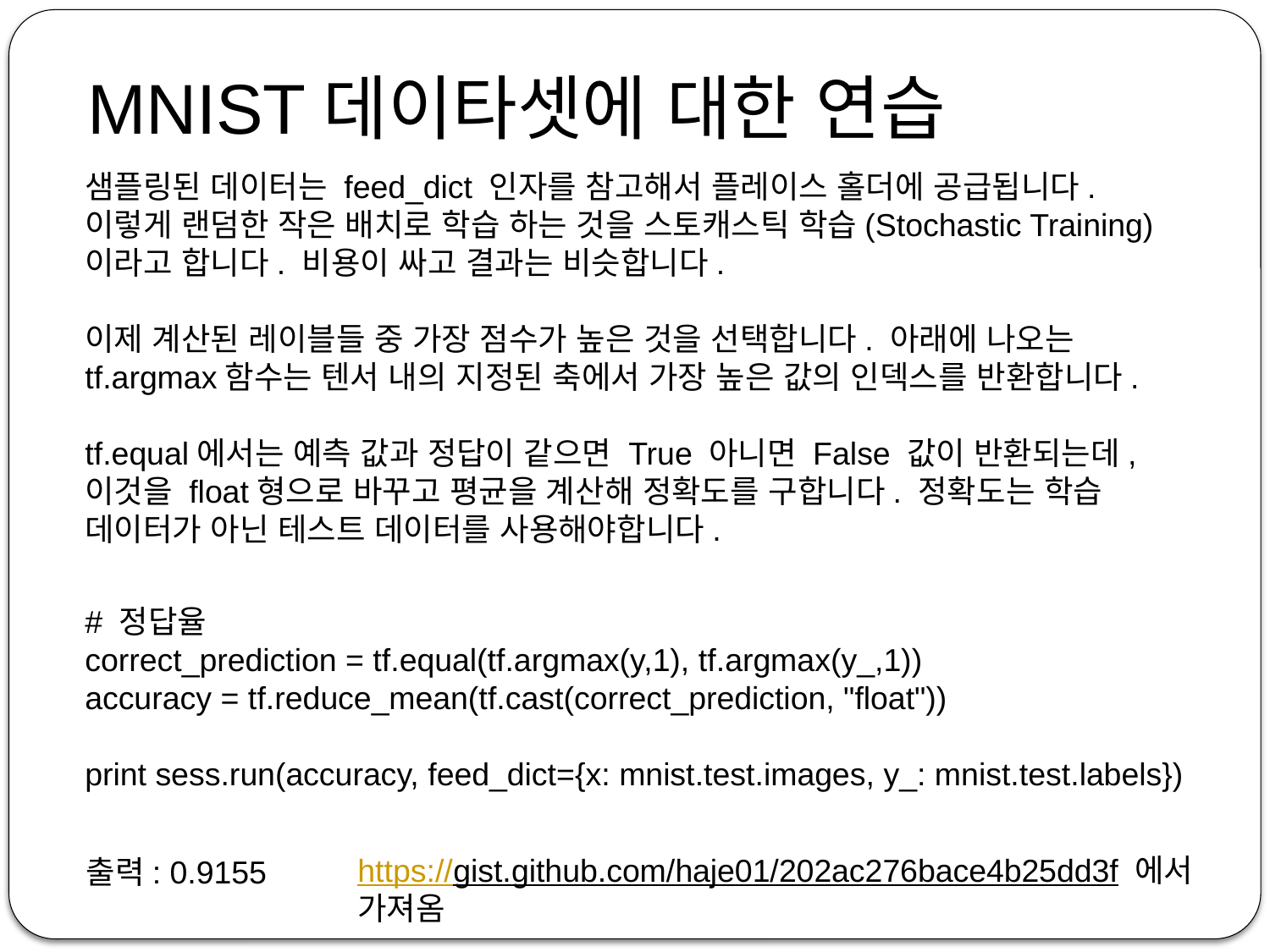

MNIST데이타셋에 대한 연습
샘플링된 데이터는 feed_dict 인자를 참고해서 플레이스 홀더에 공급됩니다. 이렇게 랜덤한 작은 배치로 학습 하는 것을 스토캐스틱 학습(Stochastic Training)이라고 합니다. 비용이 싸고 결과는 비슷합니다.

이제 계산된 레이블들 중 가장 점수가 높은 것을 선택합니다. 아래에 나오는 tf.argmax함수는 텐서 내의 지정된 축에서 가장 높은 값의 인덱스를 반환합니다.

tf.equal에서는 예측 값과 정답이 같으면 True 아니면 False 값이 반환되는데, 이것을 float형으로 바꾸고 평균을 계산해 정확도를 구합니다. 정확도는 학습 데이터가 아닌 테스트 데이터를 사용해야합니다.
# 정답율
correct_prediction = tf.equal(tf.argmax(y,1), tf.argmax(y_,1))
accuracy = tf.reduce_mean(tf.cast(correct_prediction, "float"))

print sess.run(accuracy, feed_dict={x: mnist.test.images, y_: mnist.test.labels})
https://gist.github.com/haje01/202ac276bace4b25dd3f 에서 가져옴
출력: 0.9155